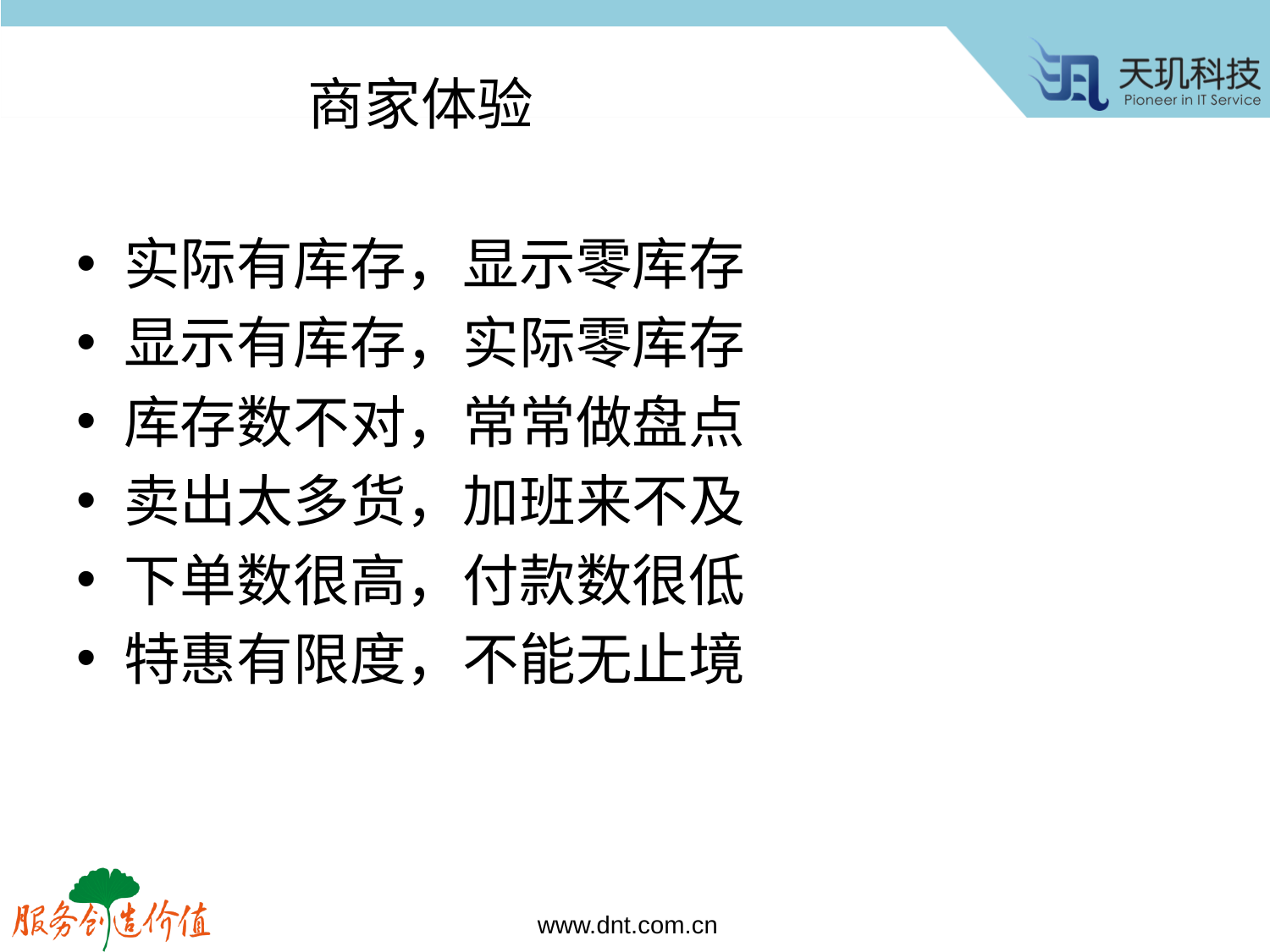

# 商家体验
实际有库存，显示零库存
显示有库存，实际零库存
库存数不对，常常做盘点
卖出太多货，加班来不及
下单数很高，付款数很低
特惠有限度，不能无止境